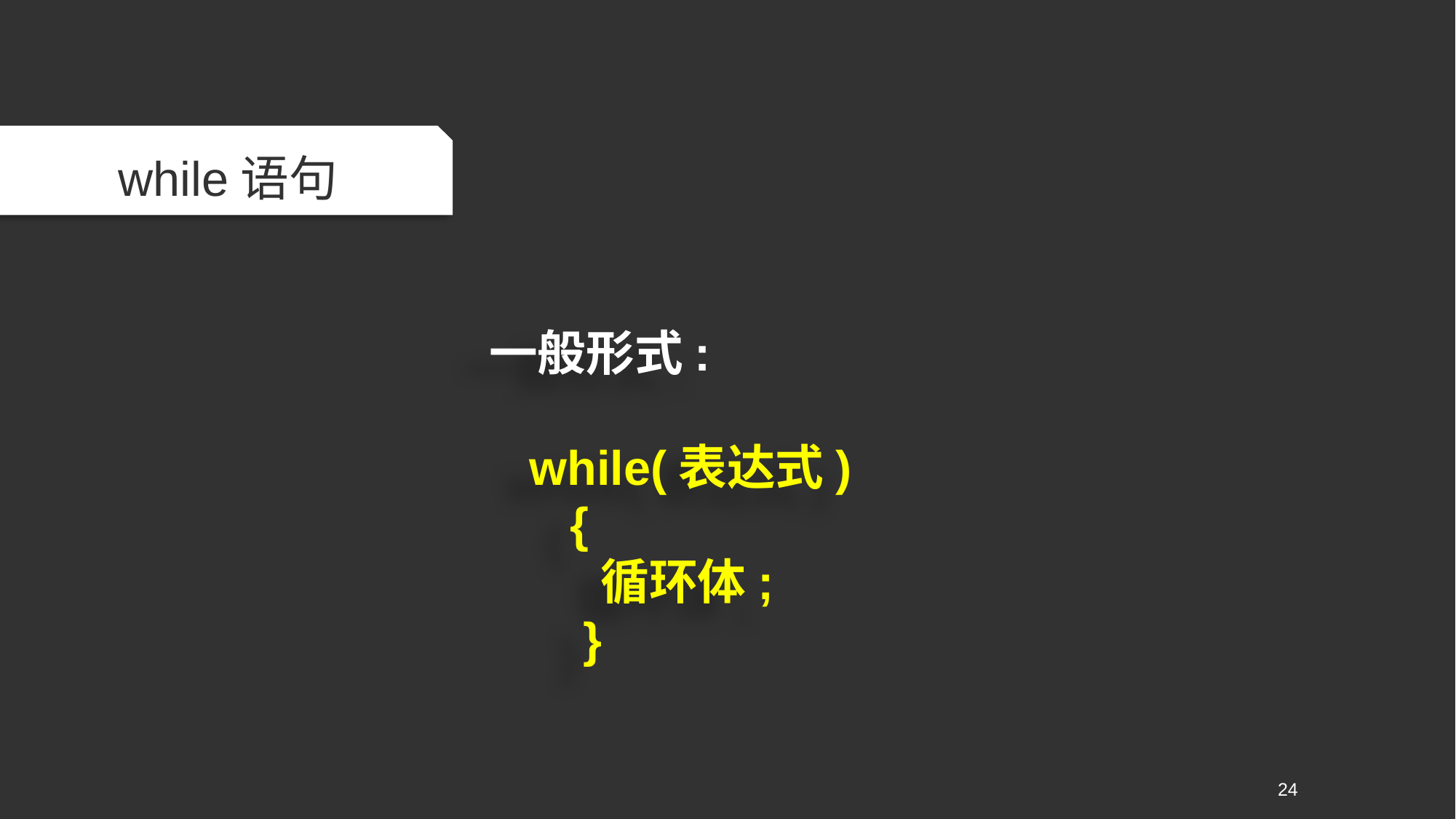

while语句
一般形式:

   while(表达式)
      {
         循环体;
       }
24